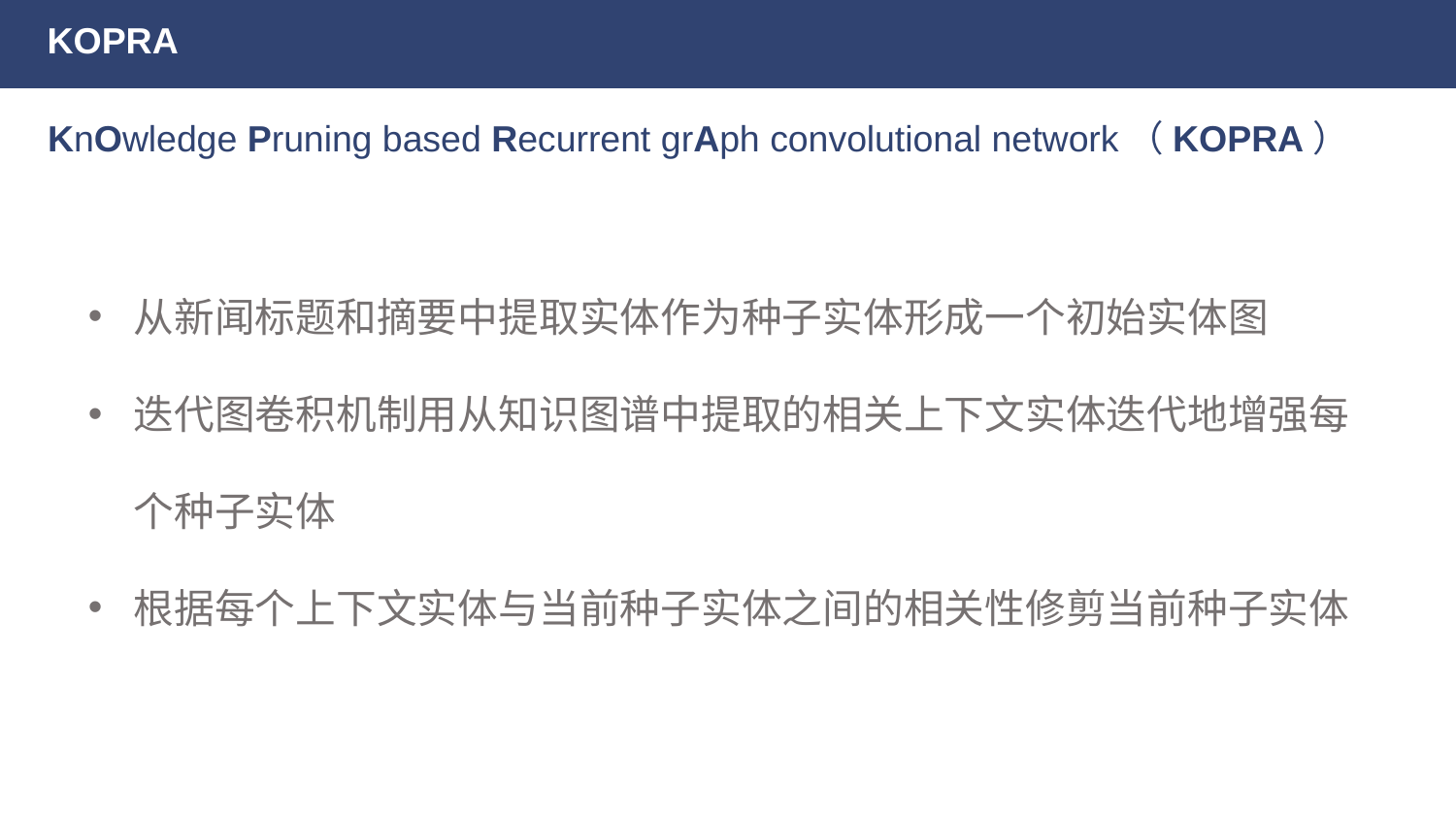

KOPRA
KnOwledge Pruning based Recurrent grAph convolutional network（KOPRA）
从新闻标题和摘要中提取实体作为种子实体形成一个初始实体图
迭代图卷积机制用从知识图谱中提取的相关上下文实体迭代地增强每个种子实体
根据每个上下文实体与当前种子实体之间的相关性修剪当前种子实体